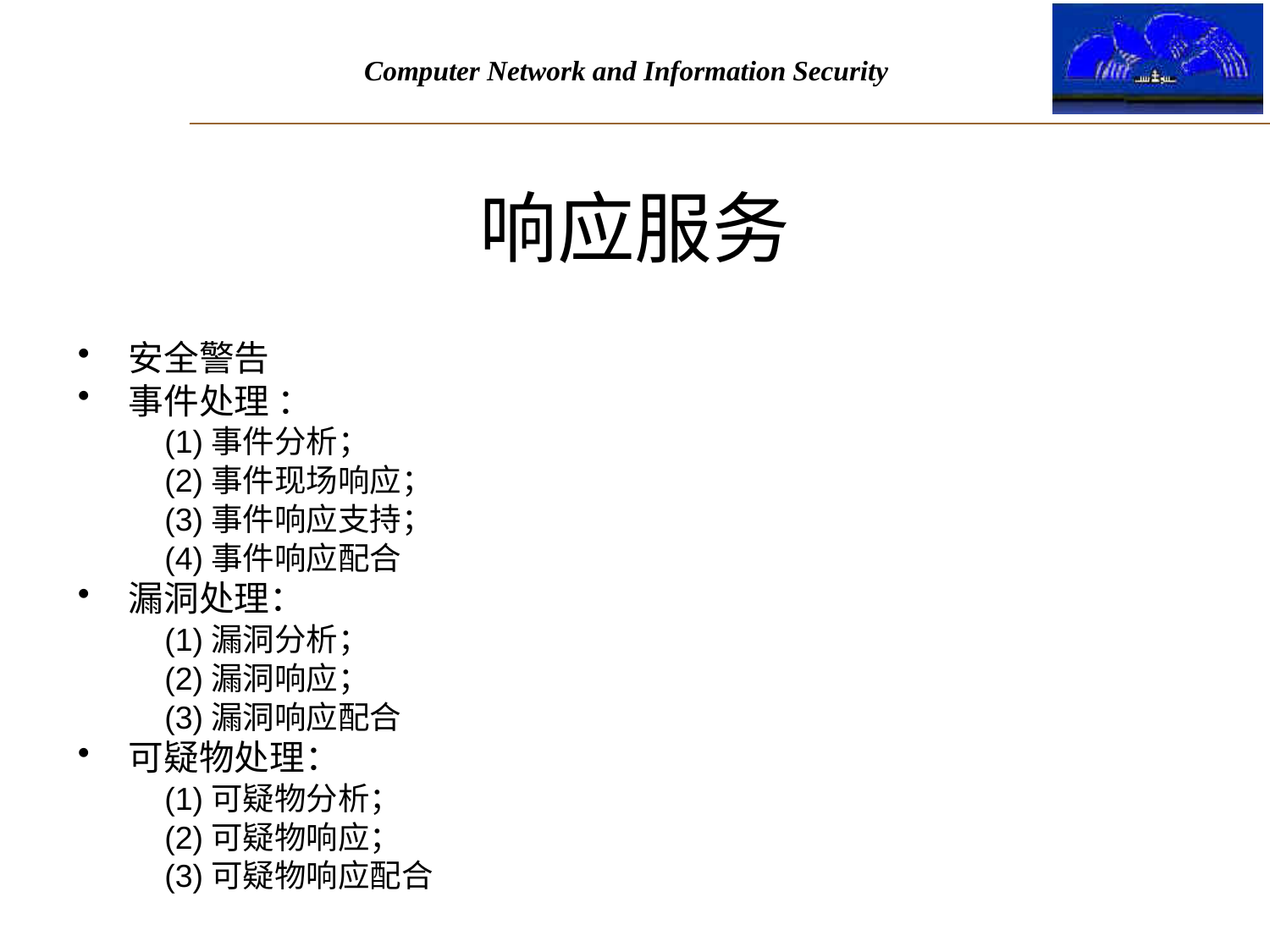

# 响应服务
安全警告
事件处理 ：
(1)事件分析；
(2)事件现场响应；
(3)事件响应支持；
(4)事件响应配合
漏洞处理：
(1)漏洞分析；
(2)漏洞响应；
(3)漏洞响应配合
可疑物处理：
(1)可疑物分析；
(2)可疑物响应；
(3)可疑物响应配合